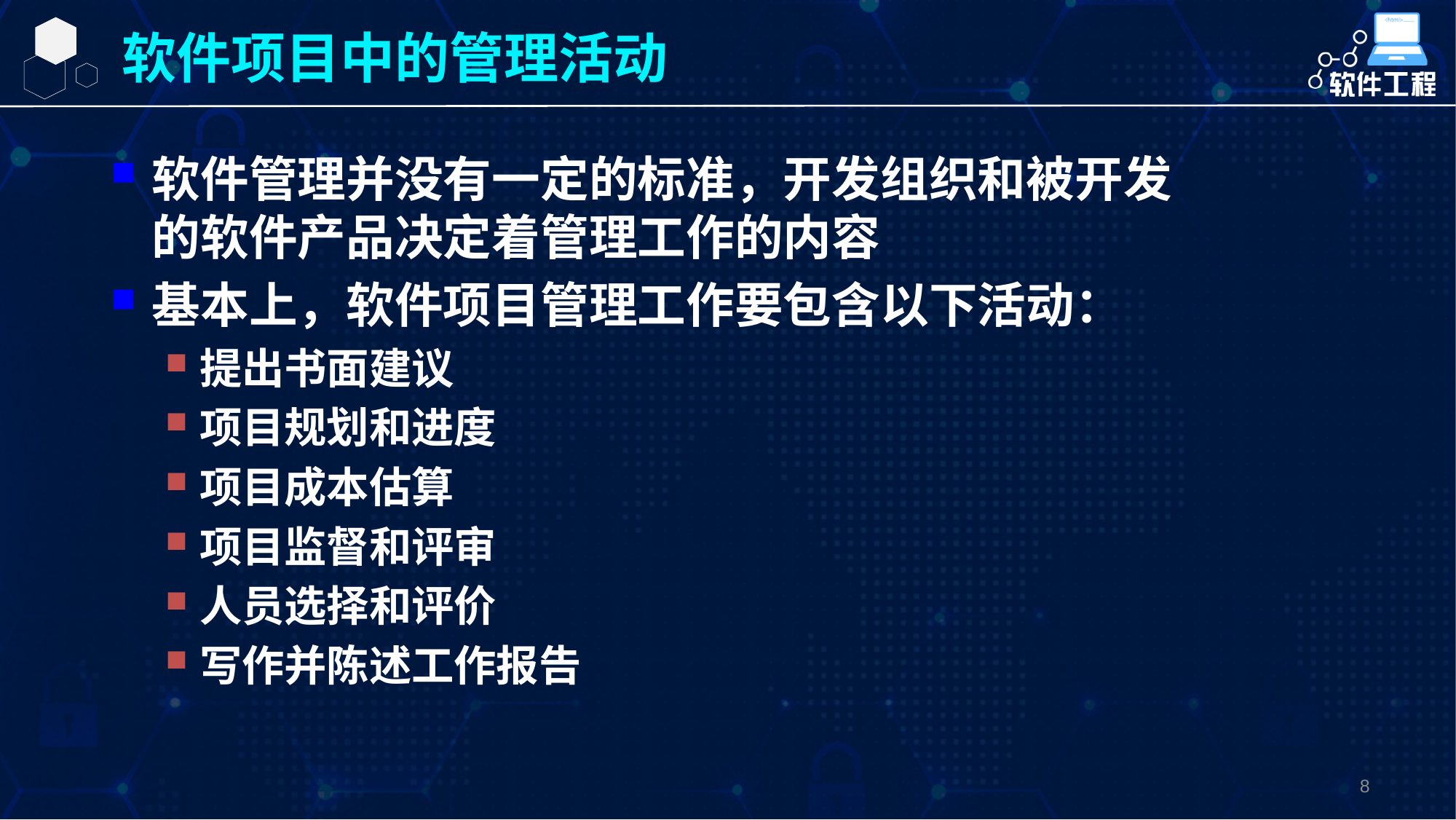

8
软件项目中的管理活动
软件管理并没有一定的标准，开发组织和被开发的软件产品决定着管理工作的内容
基本上，软件项目管理工作要包含以下活动：
提出书面建议
项目规划和进度
项目成本估算
项目监督和评审
人员选择和评价
写作并陈述工作报告